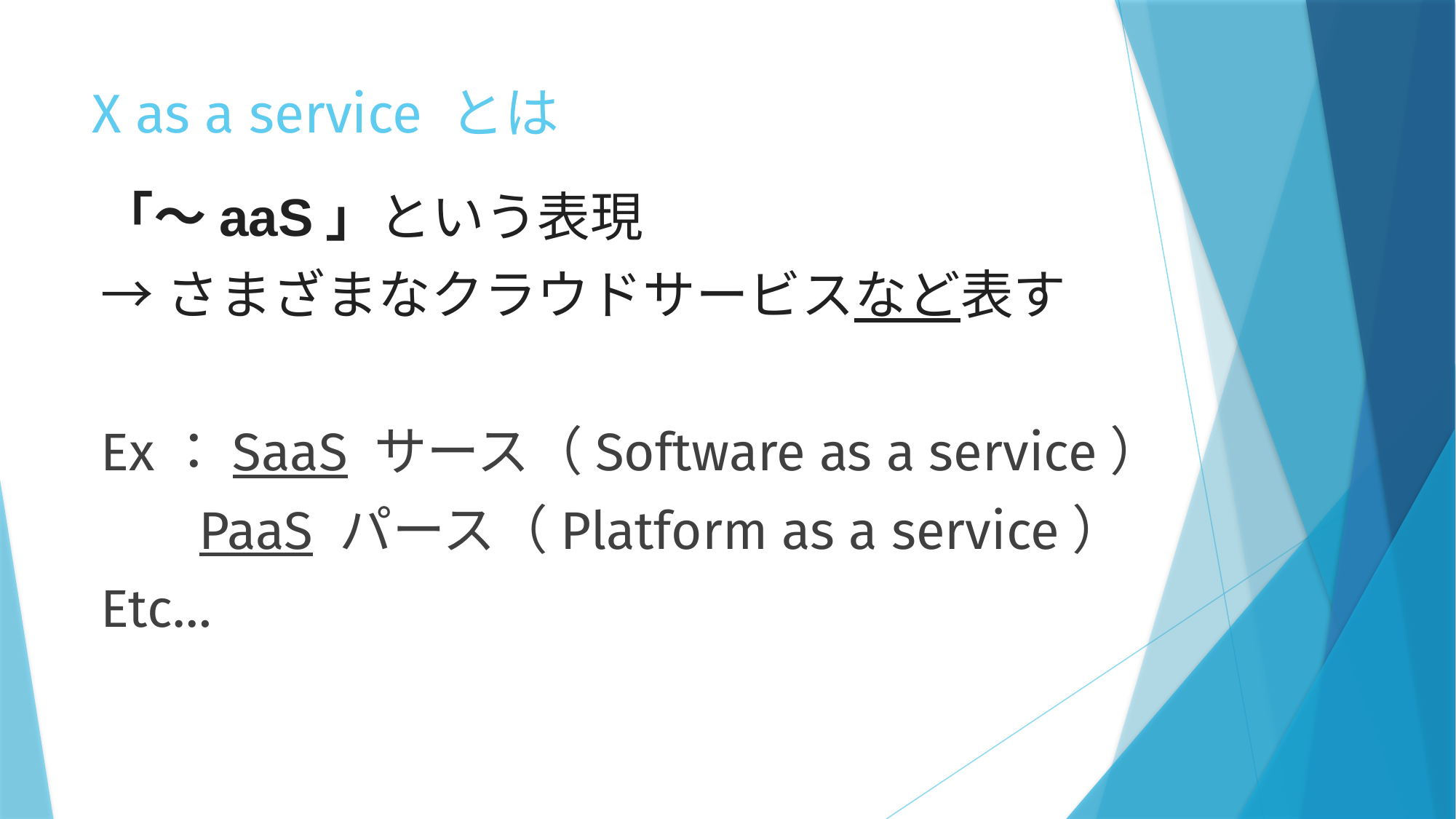

# X as a service とは
「～aaS」という表現
→さまざまなクラウドサービスなど表す

Ex：SaaS サース（Software as a service）
       PaaS パース（Platform as a service）
Etc…